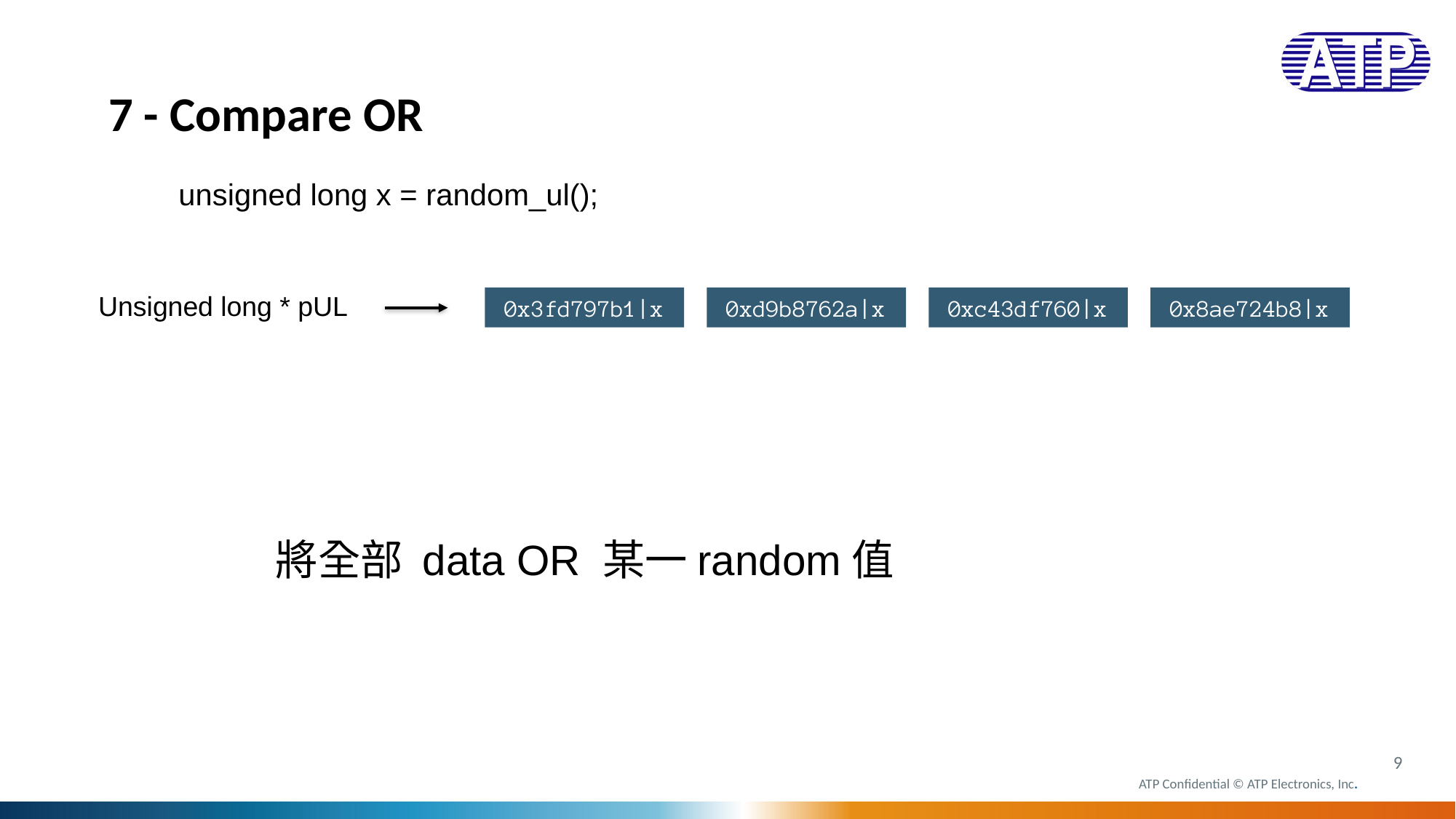

7 - Compare OR
unsigned long x = random_ul();
Unsigned long * pUL
0x3fd797b1|x
0xd9b8762a|x
0xc43df760|x
0x8ae724b8|x
將全部 data OR 某一random值